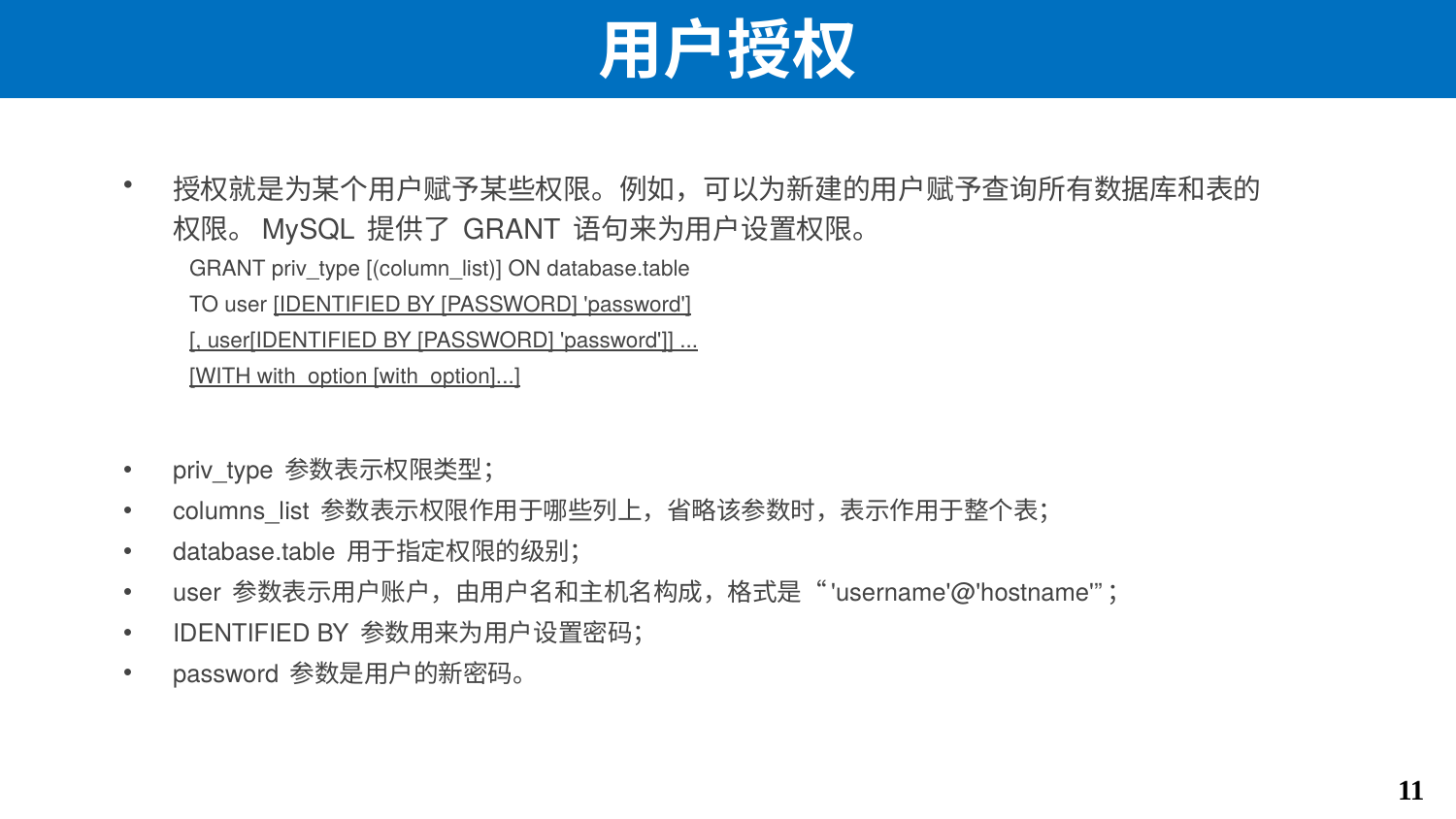

# 用户授权
授权就是为某个用户赋予某些权限。例如，可以为新建的用户赋予查询所有数据库和表的权限。MySQL 提供了 GRANT 语句来为用户设置权限。
GRANT priv_type [(column_list)] ON database.table
TO user [IDENTIFIED BY [PASSWORD] 'password']
[, user[IDENTIFIED BY [PASSWORD] 'password']] ...
[WITH with_option [with_option]...]

priv_type 参数表示权限类型；
columns_list 参数表示权限作用于哪些列上，省略该参数时，表示作用于整个表；
database.table 用于指定权限的级别；
user 参数表示用户账户，由用户名和主机名构成，格式是“'username'@'hostname'”；
IDENTIFIED BY 参数用来为用户设置密码；
password 参数是用户的新密码。